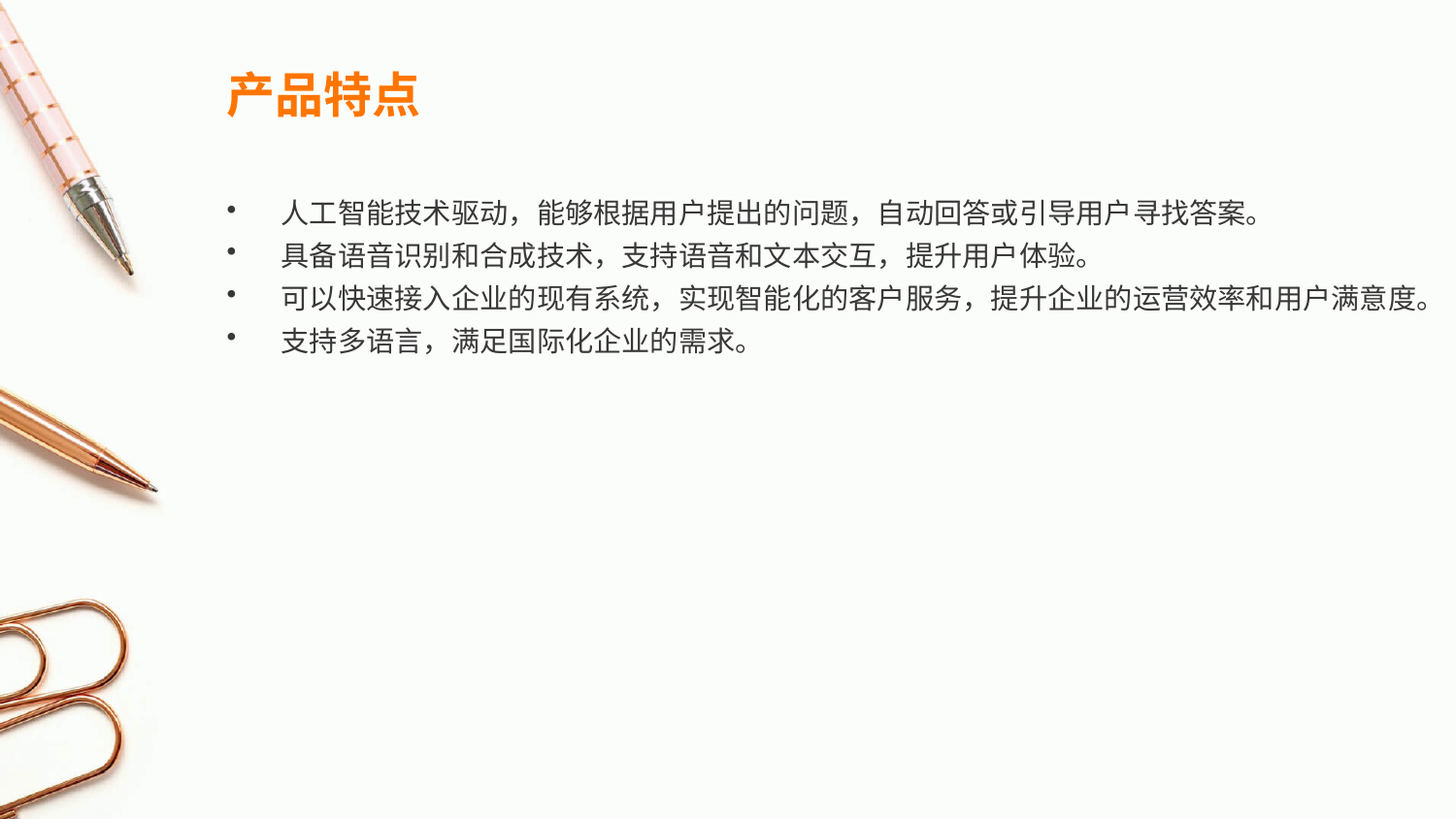

产品特点
人工智能技术驱动，能够根据用户提出的问题，自动回答或引导用户寻找答案。
具备语音识别和合成技术，支持语音和文本交互，提升用户体验。
可以快速接入企业的现有系统，实现智能化的客户服务，提升企业的运营效率和用户满意度。
支持多语言，满足国际化企业的需求。